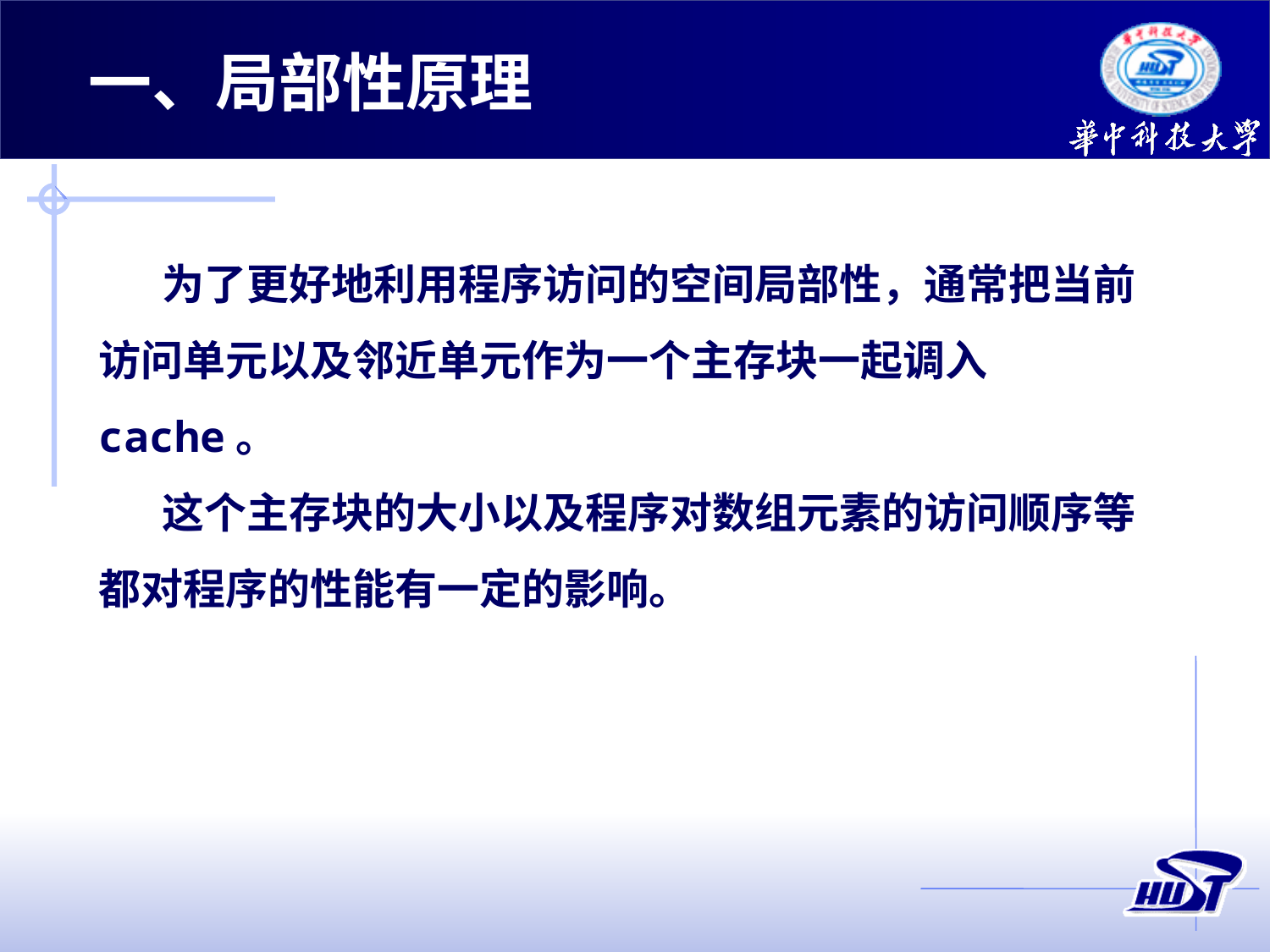

一、局部性原理
为了更好地利用程序访问的空间局部性，通常把当前访问单元以及邻近单元作为一个主存块一起调入cache。
这个主存块的大小以及程序对数组元素的访问顺序等都对程序的性能有一定的影响。